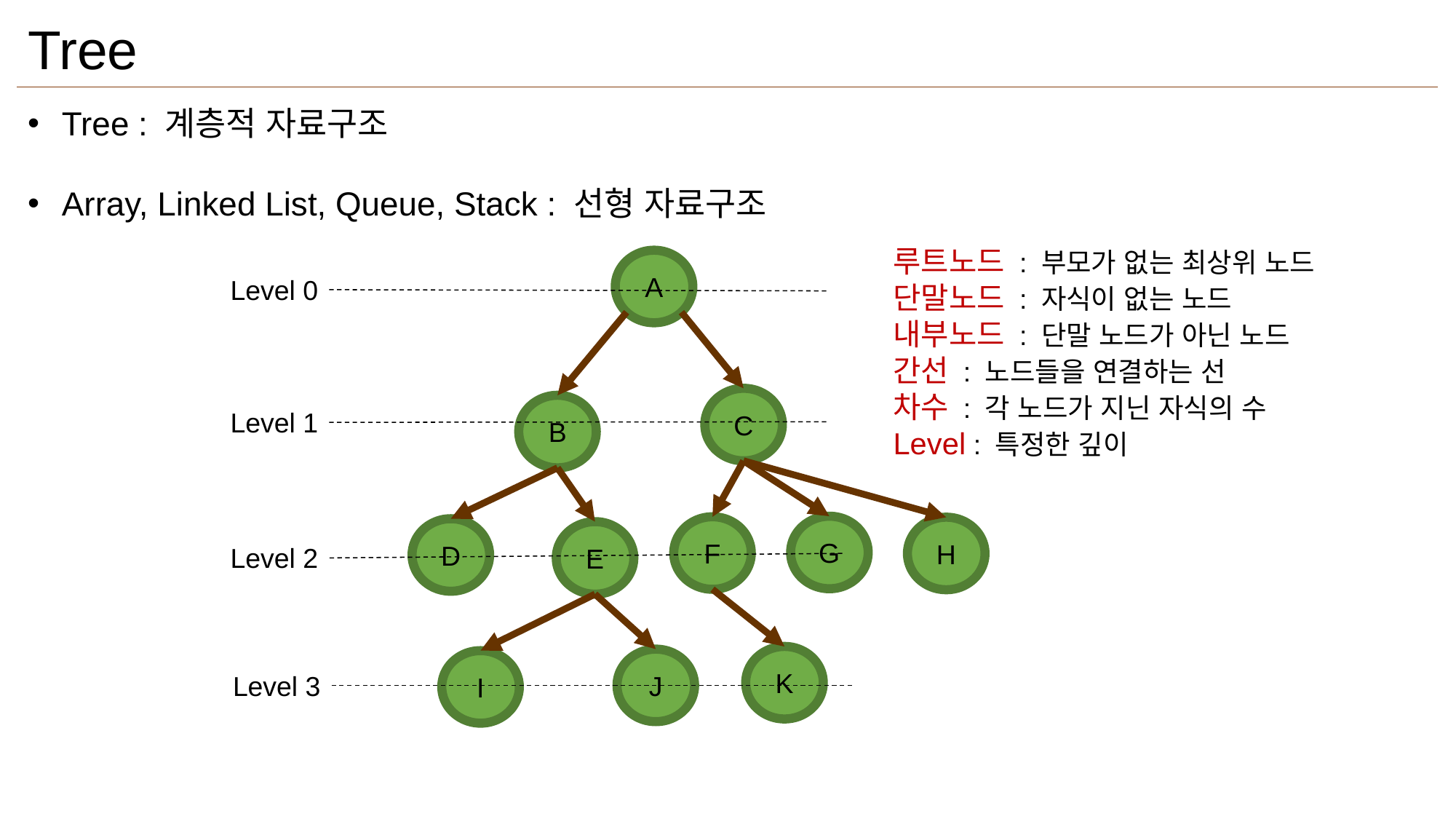

Tree
Tree : 계층적 자료구조

Array, Linked List, Queue, Stack : 선형 자료구조
루트노드 : 부모가 없는 최상위 노드
단말노드 : 자식이 없는 노드
내부노드 : 단말 노드가 아닌 노드
간선 : 노드들을 연결하는 선
차수 : 각 노드가 지닌 자식의 수
Level : 특정한 깊이
A
C
B
G
F
H
D
E
K
J
I
Level 0
Level 1
Level 2
Level 3